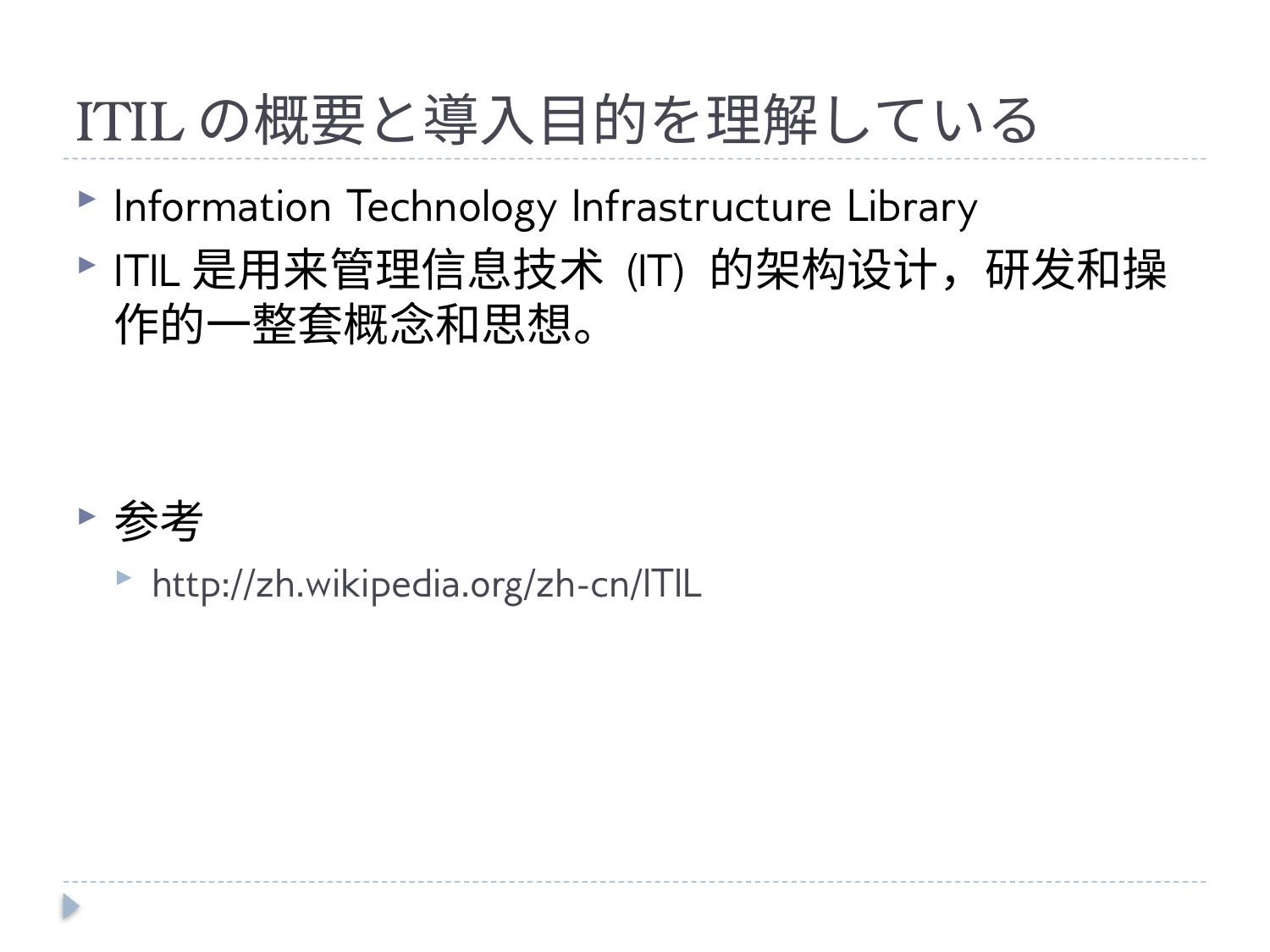

# ITILの概要と導入目的を理解している
Information Technology Infrastructure Library
ITIL是用来管理信息技术 (IT) 的架构设计，研发和操作的一整套概念和思想。

参考
http://zh.wikipedia.org/zh-cn/ITIL